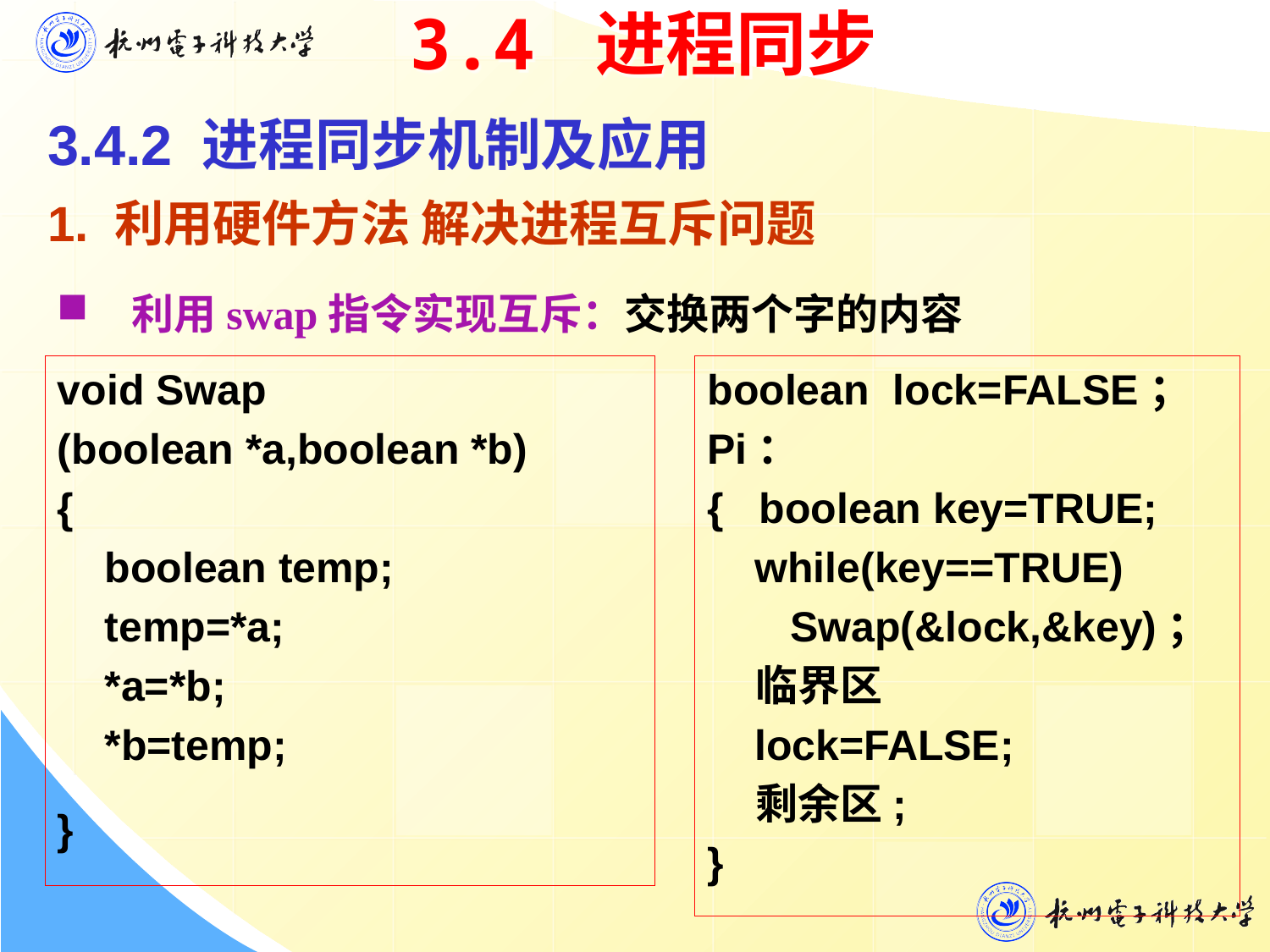

3.4 进程同步
3.4.2 进程同步机制及应用
1. 利用硬件方法 解决进程互斥问题
利用swap指令实现互斥：交换两个字的内容
void Swap
(boolean *a,boolean *b)
{
    boolean temp;
    temp=*a;
    *a=*b;
    *b=temp;
}
boolean  lock=FALSE；
Pi：
{   boolean key=TRUE;
    while(key==TRUE)
       Swap(&lock,&key)；
    临界区
    lock=FALSE;
    剩余区;
}